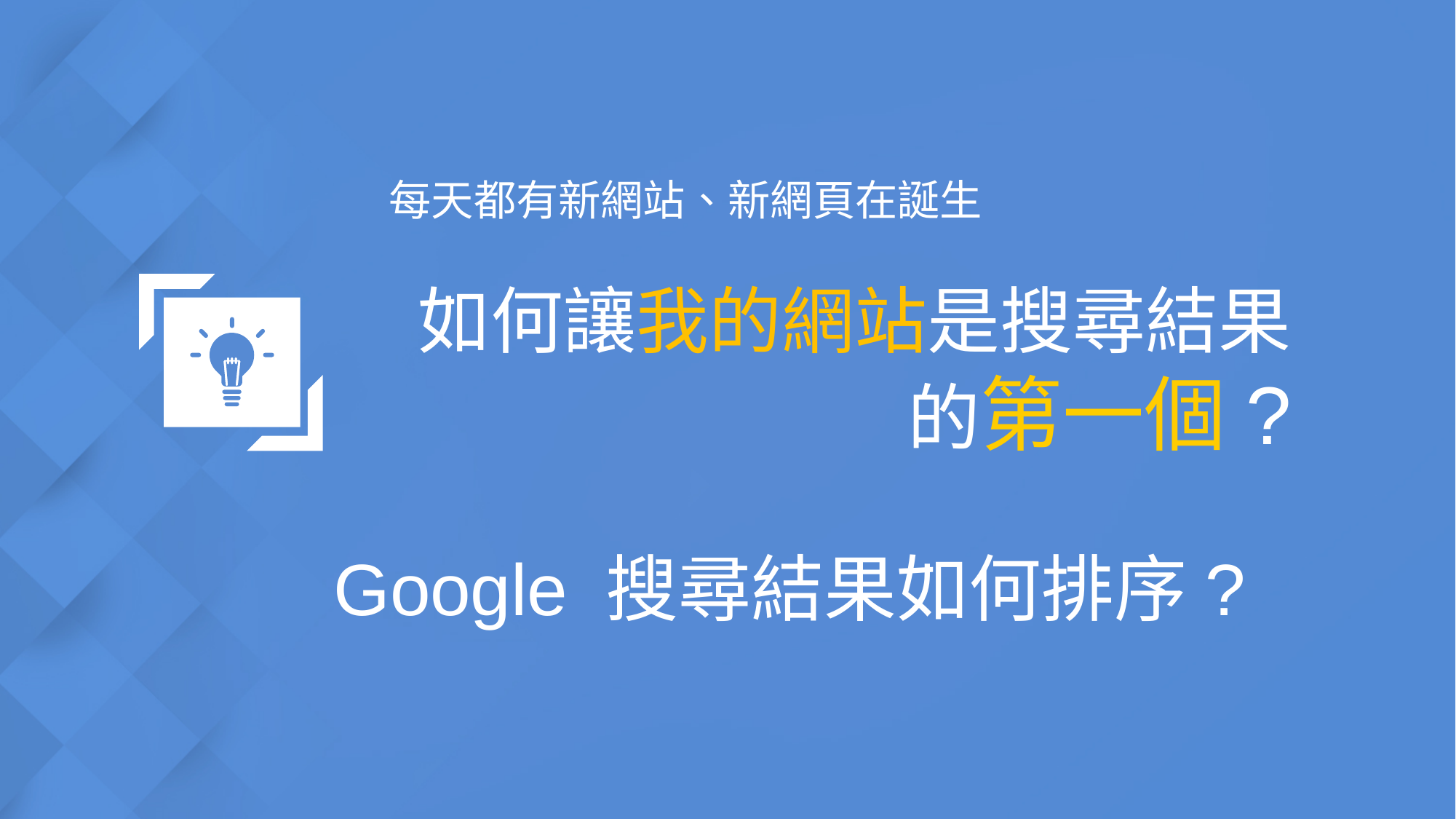

每天都有新網站、新網頁在誕生

如何讓我的網站是搜尋結果
的第一個?

Google 搜尋結果如何排序?